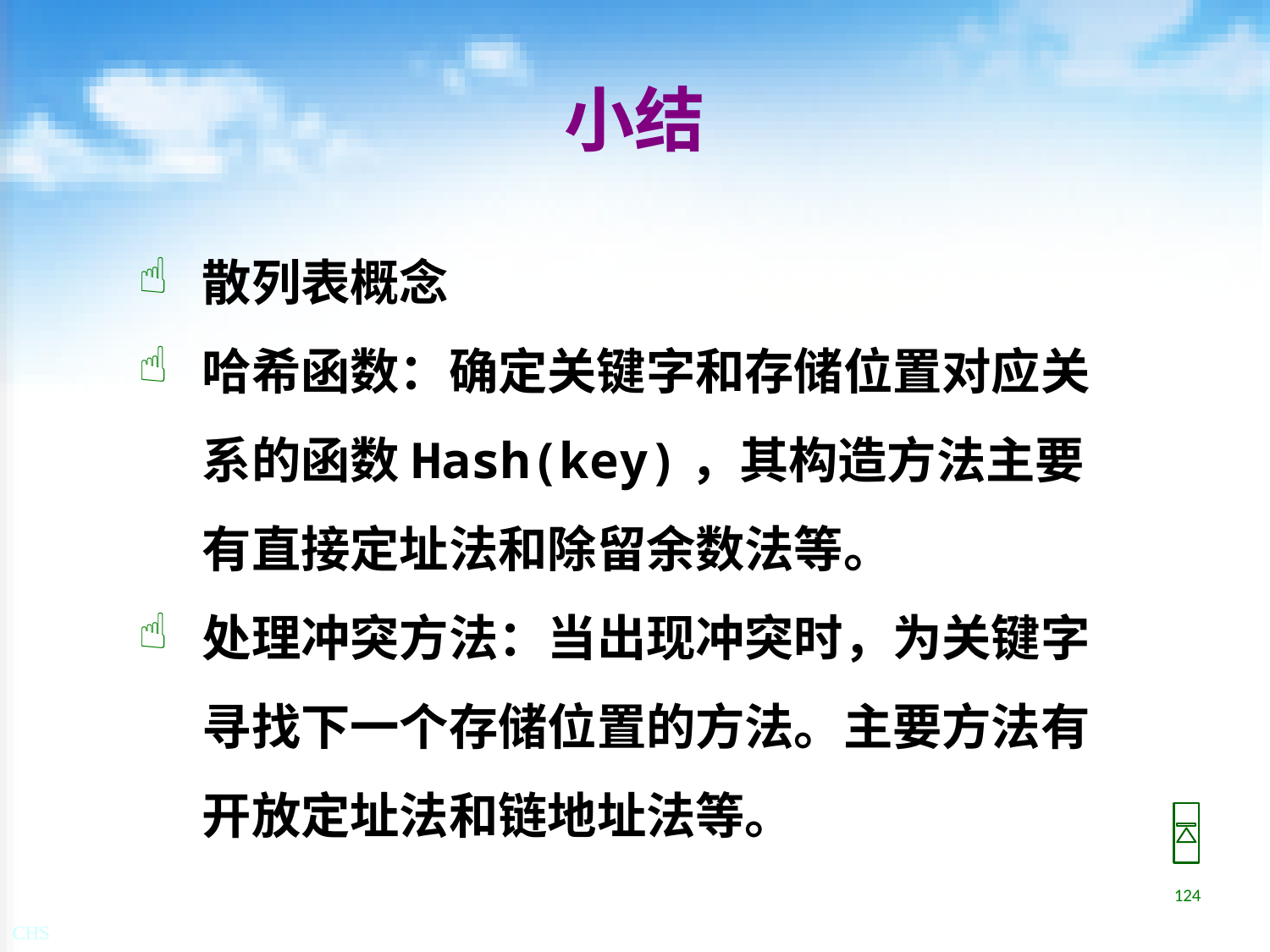

# 小结
散列表概念
哈希函数：确定关键字和存储位置对应关系的函数Hash(key)，其构造方法主要有直接定址法和除留余数法等。
处理冲突方法：当出现冲突时，为关键字寻找下一个存储位置的方法。主要方法有开放定址法和链地址法等。

124